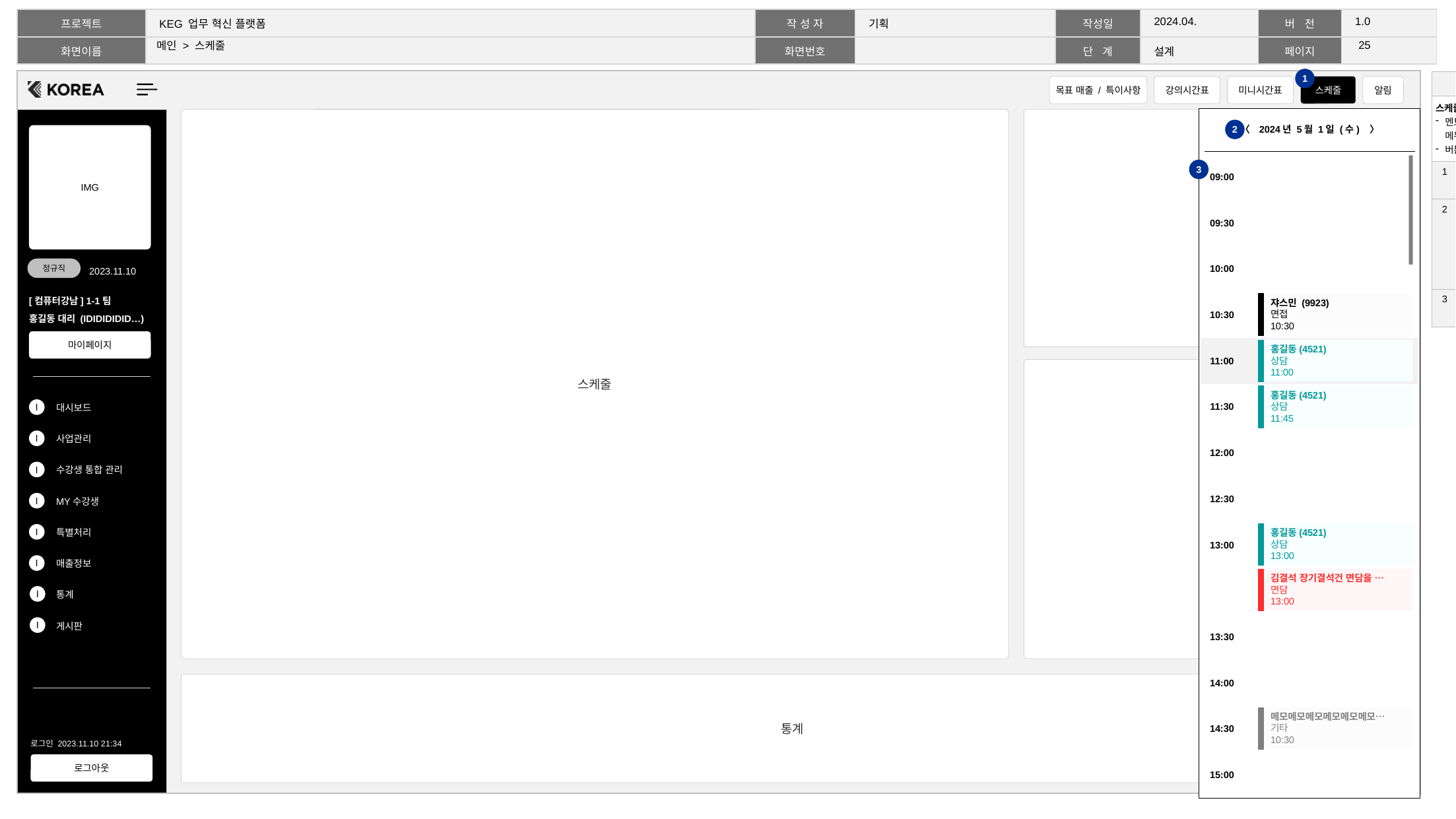

25

# 메인 > 스케줄
1
| 화면 설명 |  |
| --- | --- |
| 스케줄 멘토 포털 내에서 설정한 기간/시간/과목에 해당하는 시간표를 보여주는 메뉴. 버튼 상단 고정 노출. |  |
| 1 | 스케줄 상단 고정 영역 버튼 클릭 시 레이어 팝업. |
| 2 | 스케줄 일 단위. 표기 방식: YYYY년 MM월 DD일 (요일) [<] Click= 전일로 이동. [>] Click= 익일로 이동. |
| 3 | 스케줄: Daily [대시보드 > 스케줄 > Weekly]의 1개 일자와 기능 동일함.. |
목표 매출 / 특이사항
강의시간표
미니시간표
스케줄
알림

| 〈 2024년 5월 1일 (수) 〉 |
| --- |
2
| 09:00 |  |
| --- | --- |
| 09:30 |  |
| 10:00 |  |
| 10:30 |  |
| 11:00 |  |
| 11:30 |  |
| 12:00 |  |
| 12:30 |  |
| 13:00 |  |
|  |  |
| 13:30 |  |
| 14:00 |  |
| 14:30 |  |
| 15:00 |  |

3
쟈스민 (9923)
면접
10:30
홍길동(4521)
상담
11:00
홍길동(4521)
상담
11:45
홍길동(4521)
상담
13:00
김결석 장기결석건 면담을 …
면담
13:00
메모메모메모메모메모메모…
기타
10:30